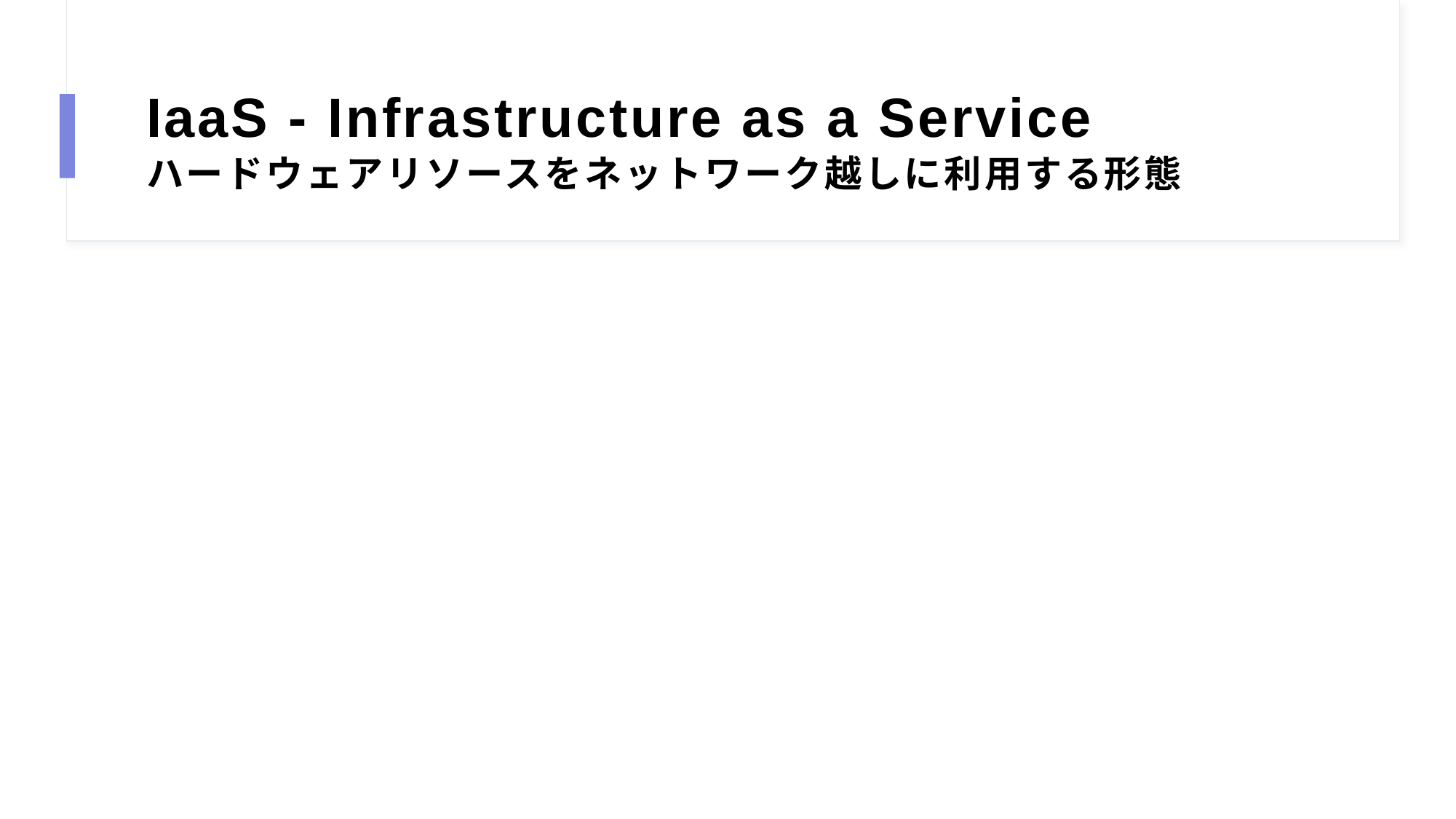

# IaaS - Infrastructure as a Service ハードウェアリソースをネットワーク越しに利用する形態